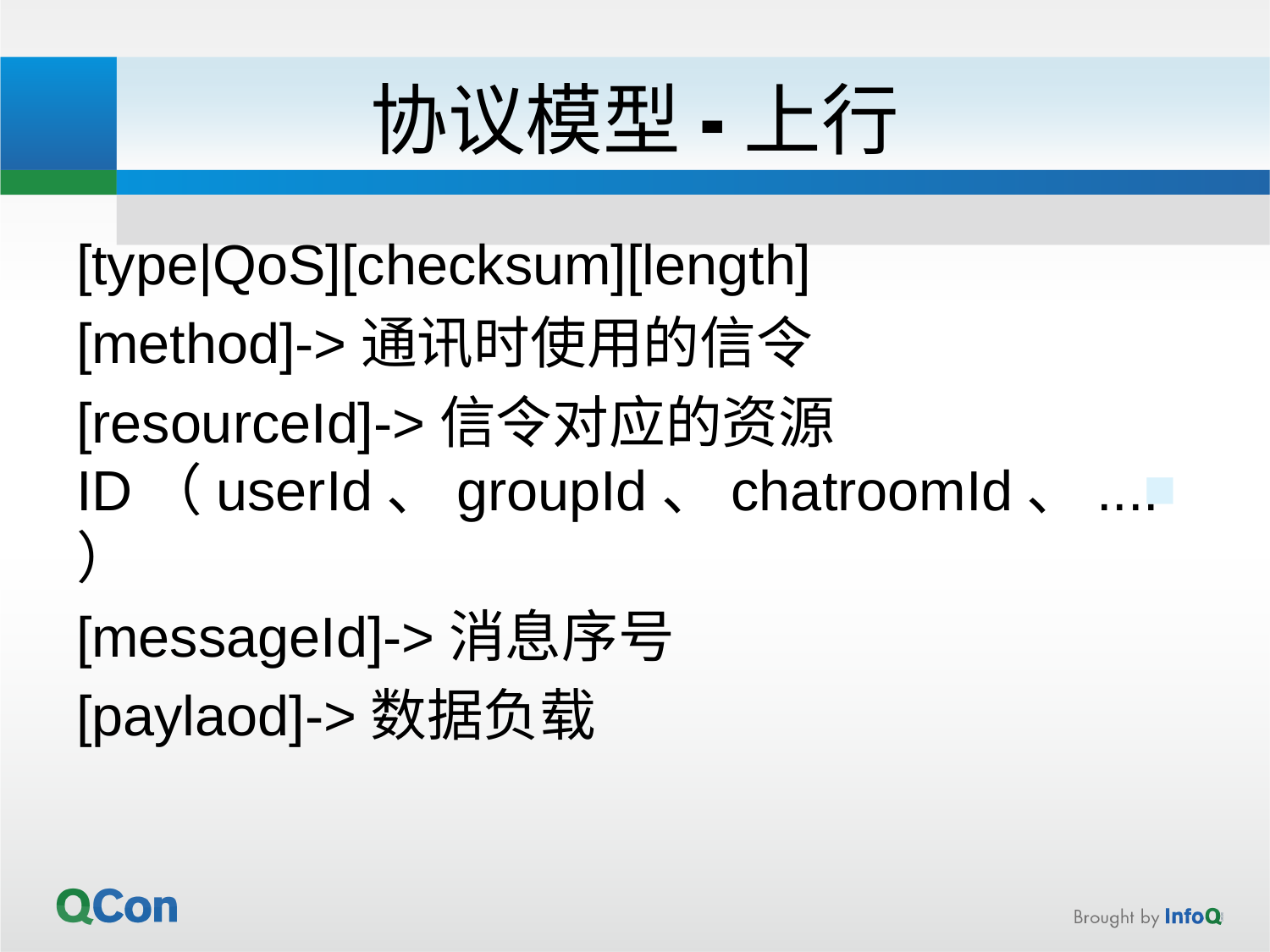

# 协议模型-上行
[type|QoS][checksum][length]
[method]->通讯时使用的信令
[resourceId]->信令对应的资源ID（userId、groupId、chatroomId、....）
[messageId]->消息序号
[paylaod]->数据负载